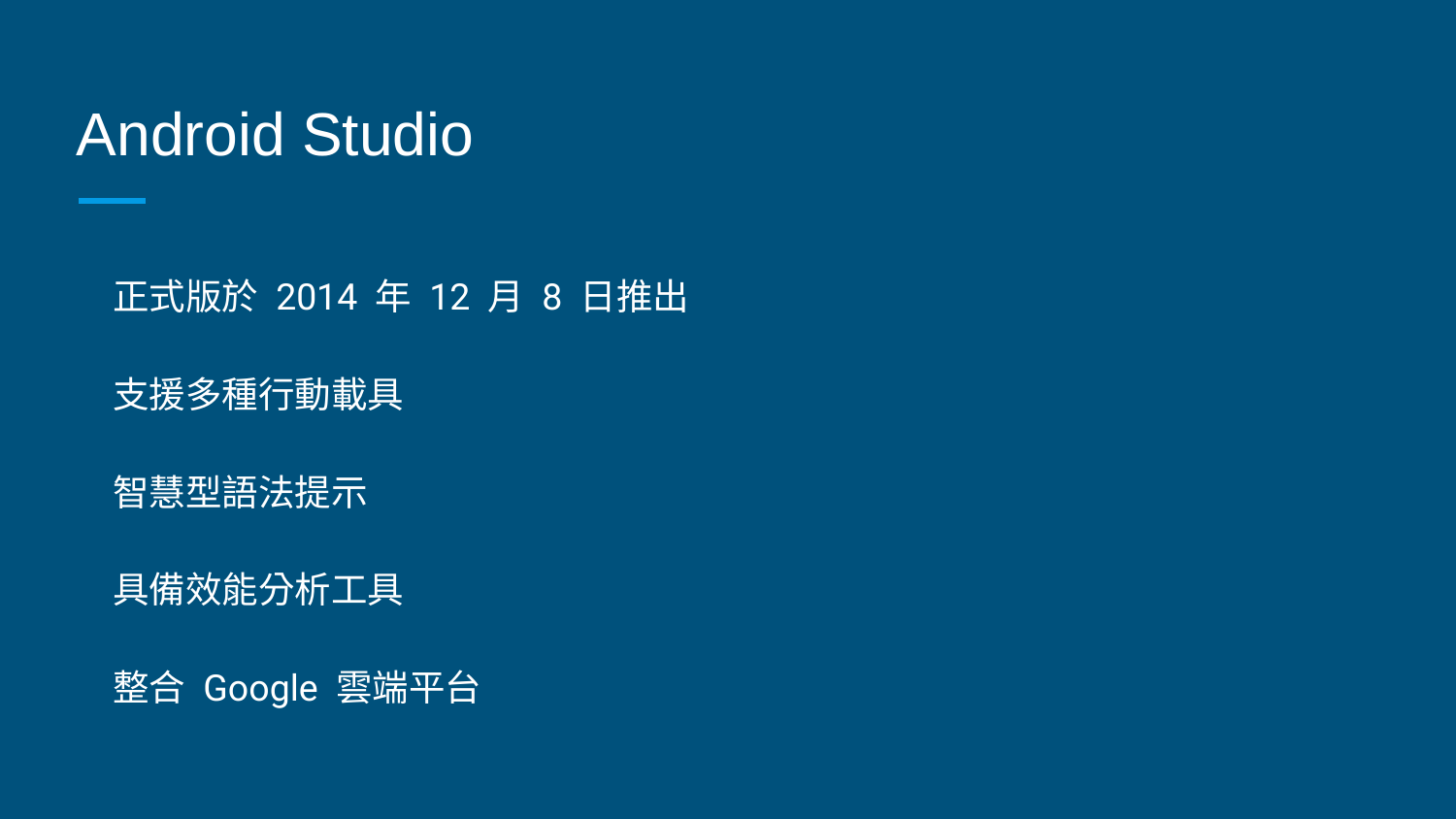

# Android Studio
正式版於 2014 年 12 月 8 日推出
支援多種行動載具
智慧型語法提示
具備效能分析工具
整合 Google 雲端平台